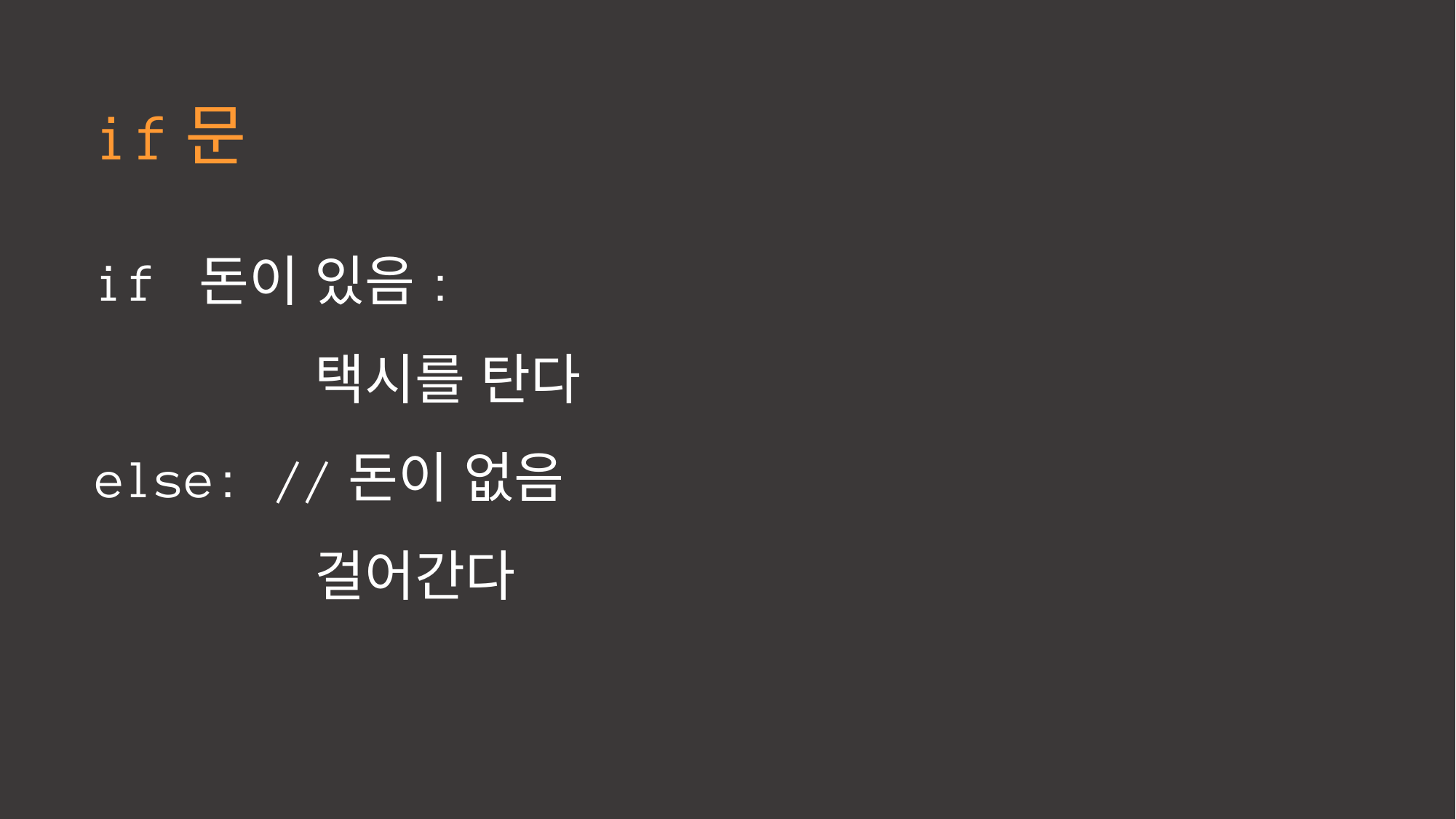

if문
if 돈이 있음:
		택시를 탄다
else: //돈이 없음
		걸어간다